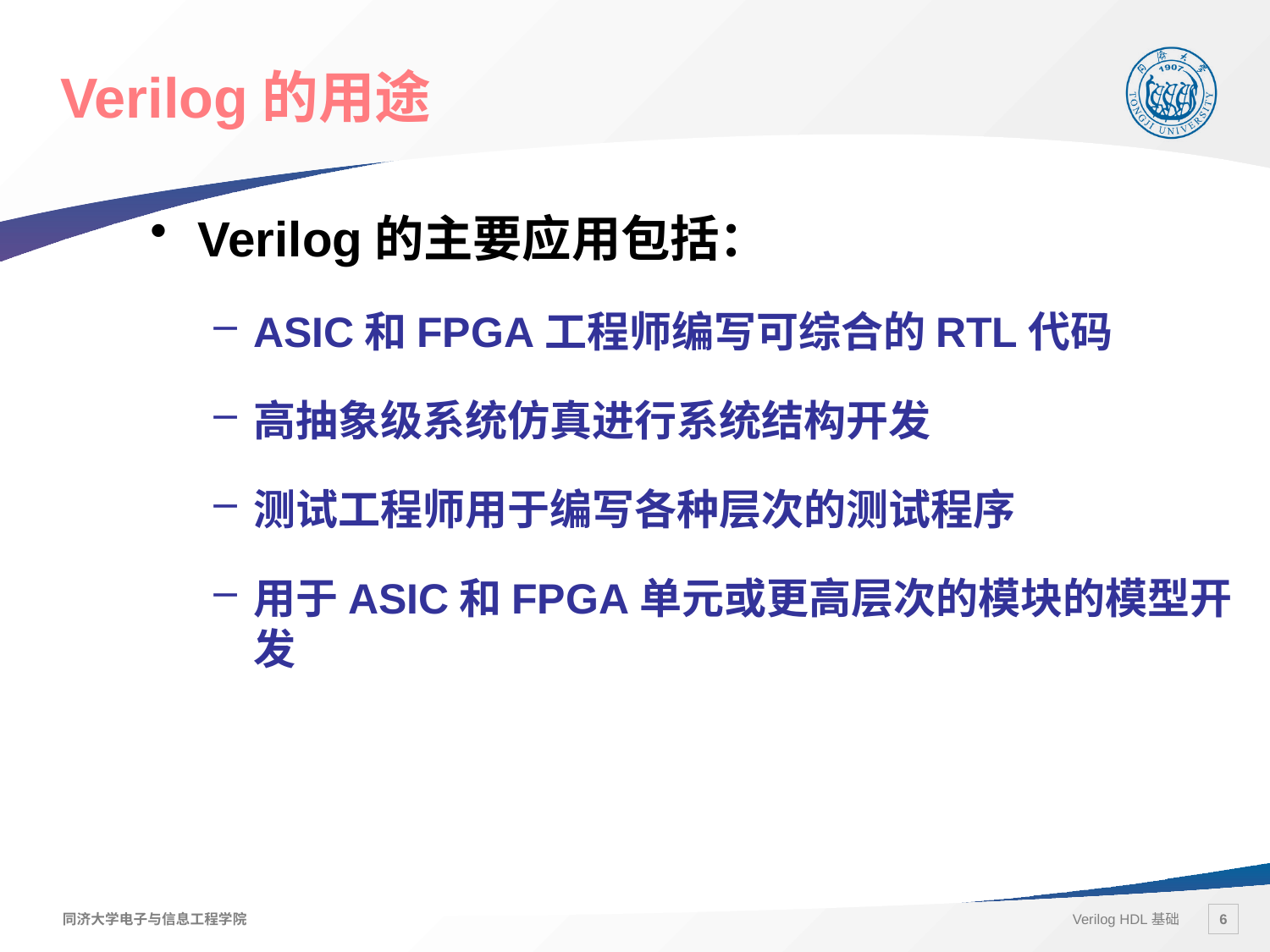

# Verilog的用途
Verilog的主要应用包括：
ASIC和FPGA工程师编写可综合的RTL代码
高抽象级系统仿真进行系统结构开发
测试工程师用于编写各种层次的测试程序
用于ASIC和FPGA单元或更高层次的模块的模型开发